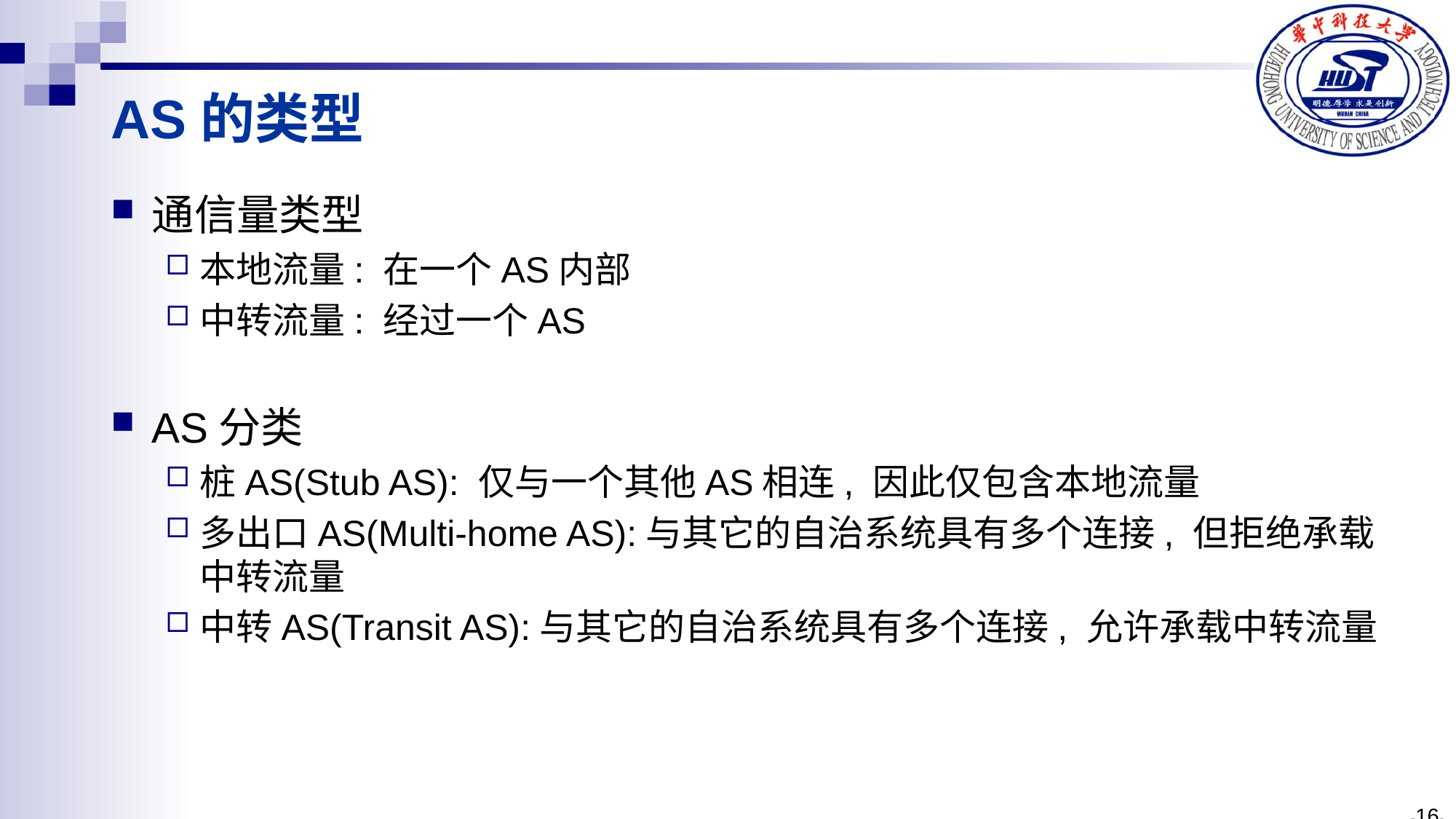

AS的类型
通信量类型
本地流量: 在一个AS内部
中转流量: 经过一个AS

AS分类
桩AS(Stub AS): 仅与一个其他AS相连, 因此仅包含本地流量
多出口AS(Multi-home AS):与其它的自治系统具有多个连接, 但拒绝承载中转流量
中转AS(Transit AS):与其它的自治系统具有多个连接, 允许承载中转流量
-16-